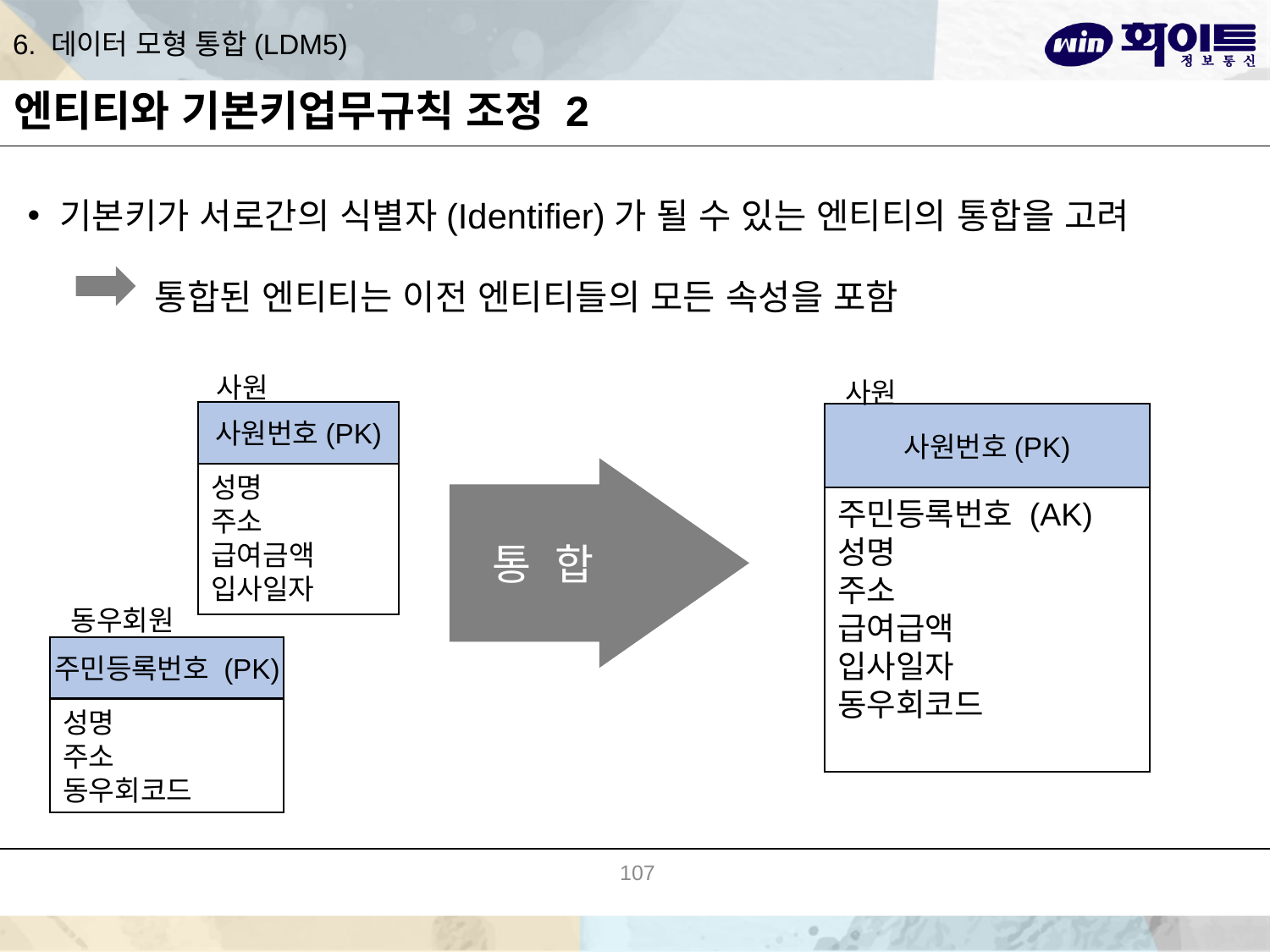

# 6. 데이터 모형 통합(LDM5)
엔티티와 기본키업무규칙 조정 2
기본키가 서로간의 식별자(Identifier)가 될 수 있는 엔티티의 통합을 고려
	통합된 엔티티는 이전 엔티티들의 모든 속성을 포함

사원
사원
사원번호(PK)
사원번호(PK)
통  합
성명
주소
급여금액
입사일자
주민등록번호 (AK)
성명
주소
급여급액
입사일자
동우회코드
동우회원
주민등록번호 (PK)
성명
주소
동우회코드
107